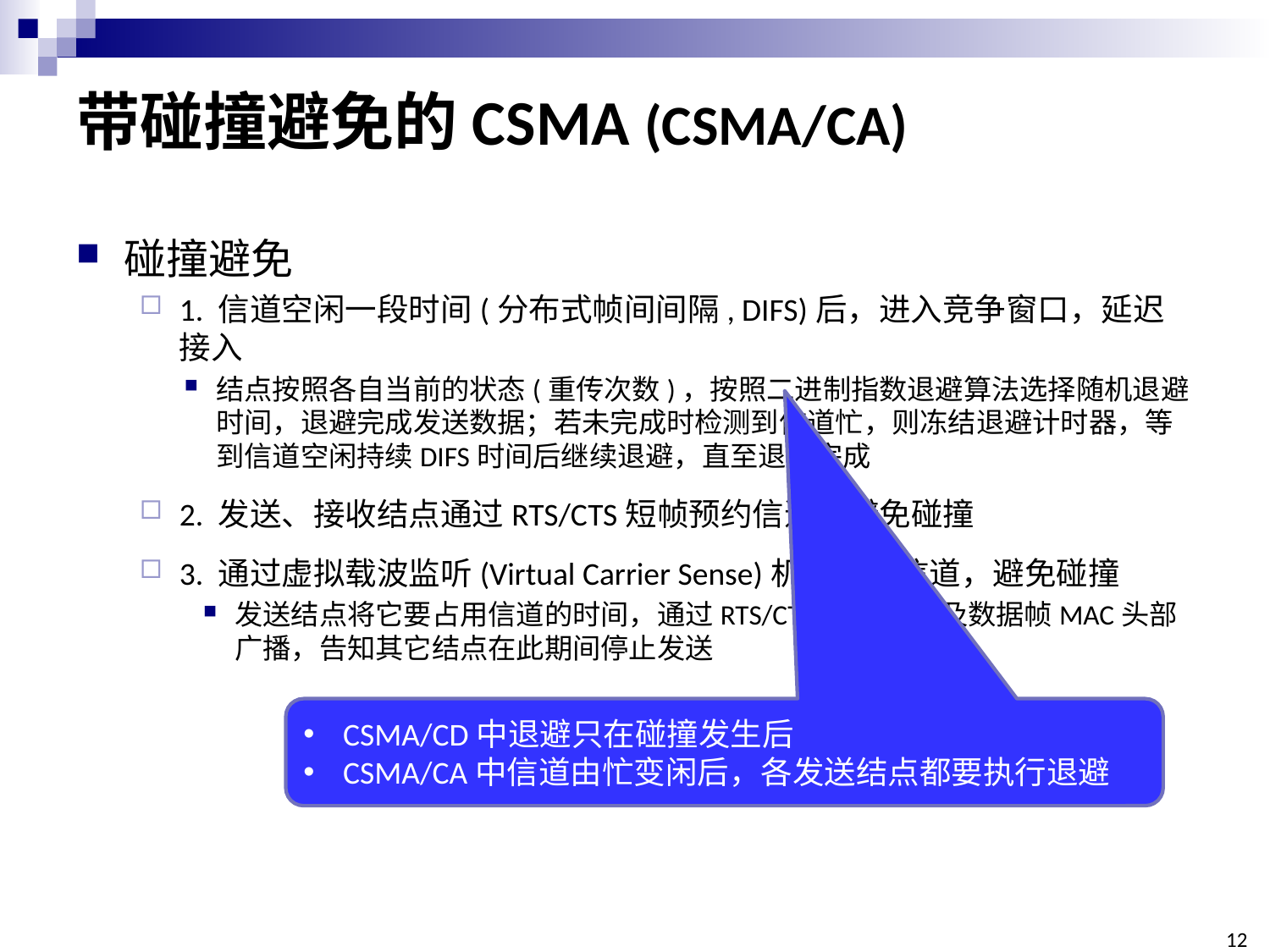

# 带碰撞避免的CSMA (CSMA/CA)
碰撞避免
1. 信道空闲一段时间(分布式帧间间隔, DIFS)后，进入竞争窗口，延迟接入
结点按照各自当前的状态(重传次数)，按照二进制指数退避算法选择随机退避时间，退避完成发送数据；若未完成时检测到信道忙，则冻结退避计时器，等到信道空闲持续DIFS时间后继续退避，直至退避完成
2. 发送、接收结点通过RTS/CTS短帧预约信道，避免碰撞
3. 通过虚拟载波监听(Virtual Carrier Sense)机制预留信道，避免碰撞
发送结点将它要占用信道的时间，通过RTS/CTS中的NAV及数据帧MAC头部广播，告知其它结点在此期间停止发送
CSMA/CD中退避只在碰撞发生后
CSMA/CA中信道由忙变闲后，各发送结点都要执行退避
121